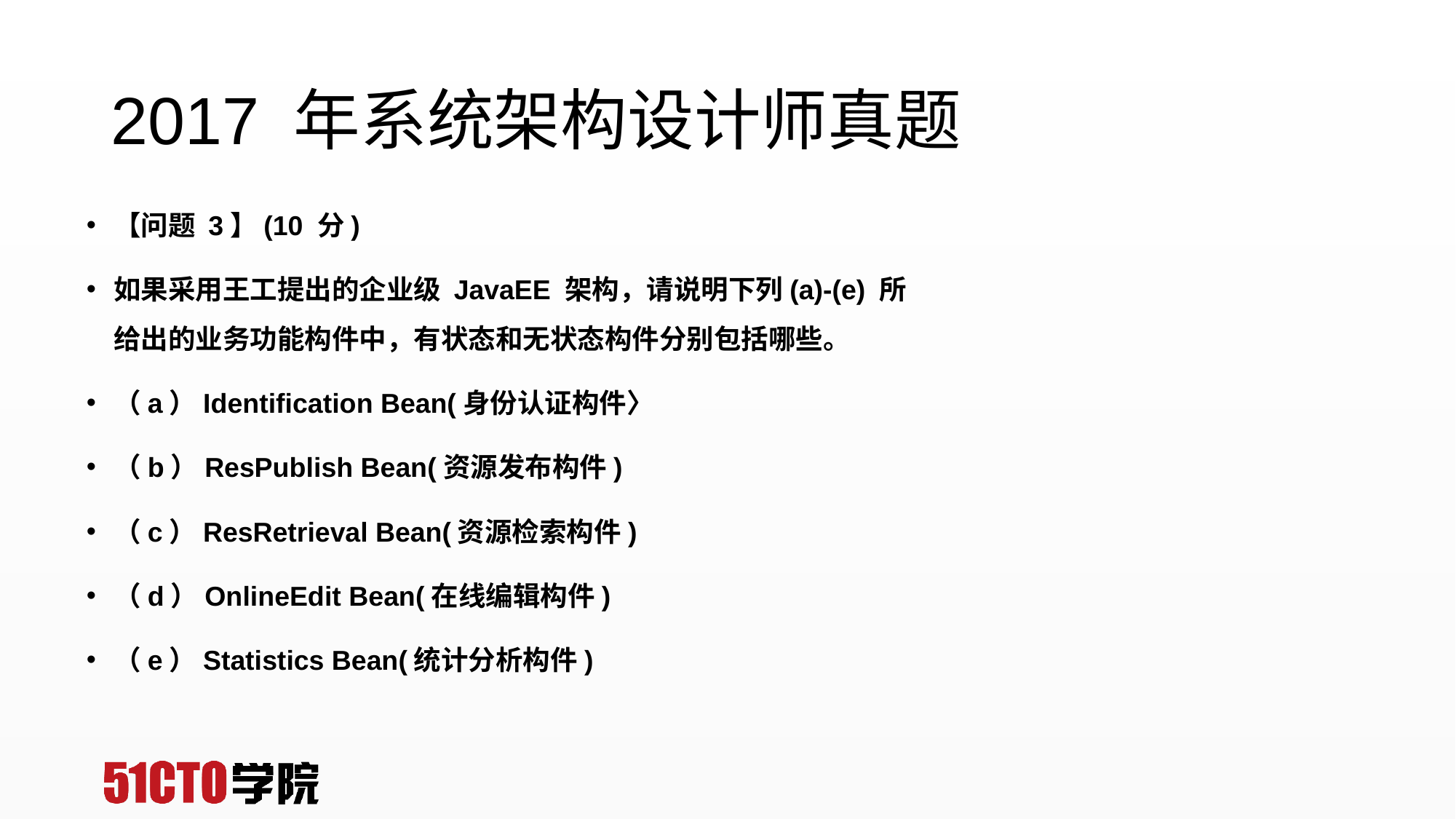

# 2017 年系统架构设计师真题
【问题 3】(10 分)
如果采用王工提出的企业级 JavaEE 架构，请说明下列(a)-(e) 所给出的业务功能构件中，有状态和无状态构件分别包括哪些。
（a）Identification Bean(身份认证构件〉
（b）ResPublish Bean(资源发布构件)
（c）ResRetrieval Bean(资源检索构件)
（d）OnlineEdit Bean(在线编辑构件)
（e）Statistics Bean(统计分析构件)